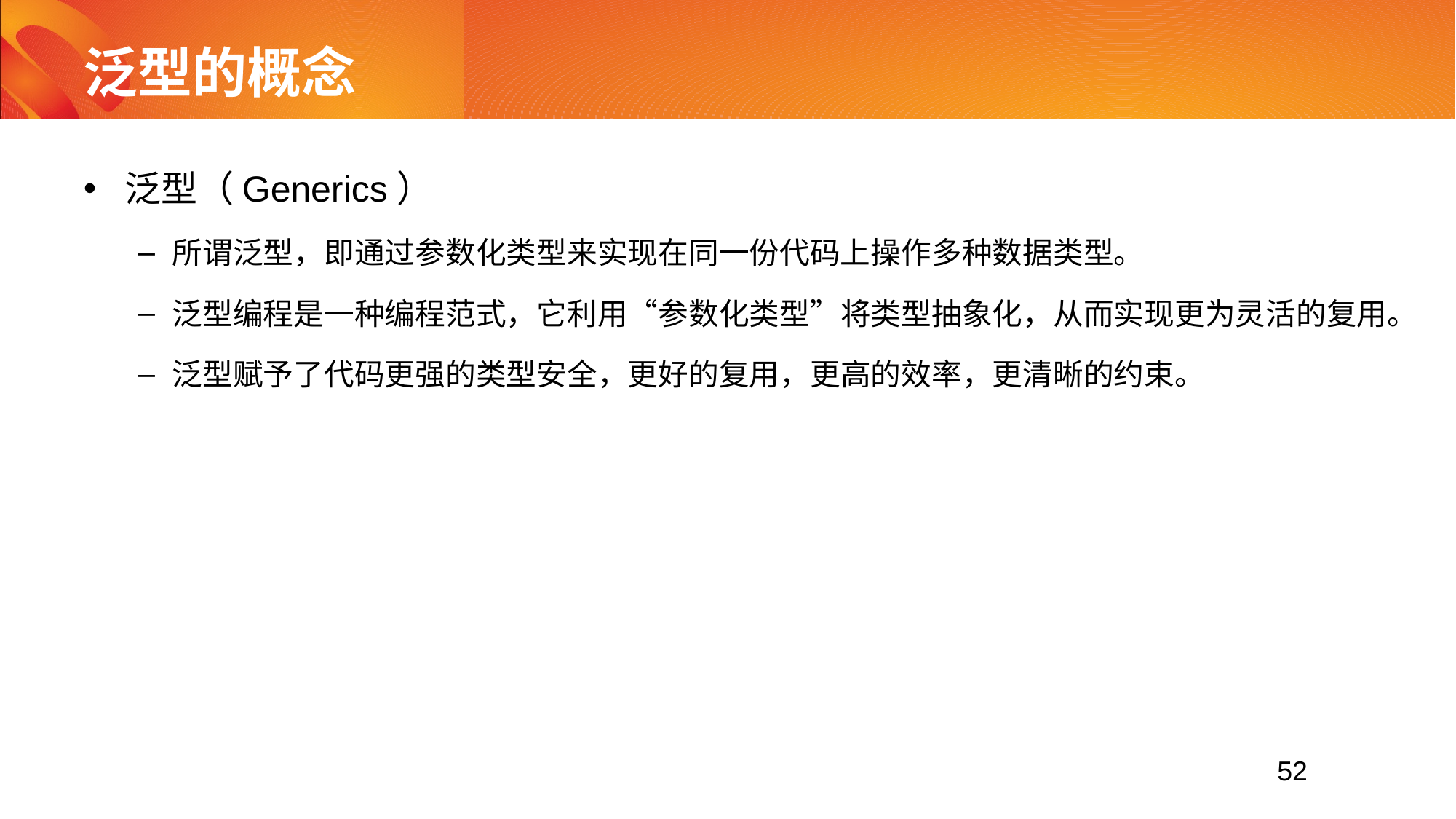

# 泛型的概念
泛型（Generics）
所谓泛型，即通过参数化类型来实现在同一份代码上操作多种数据类型。
泛型编程是一种编程范式，它利用“参数化类型”将类型抽象化，从而实现更为灵活的复用。
泛型赋予了代码更强的类型安全，更好的复用，更高的效率，更清晰的约束。